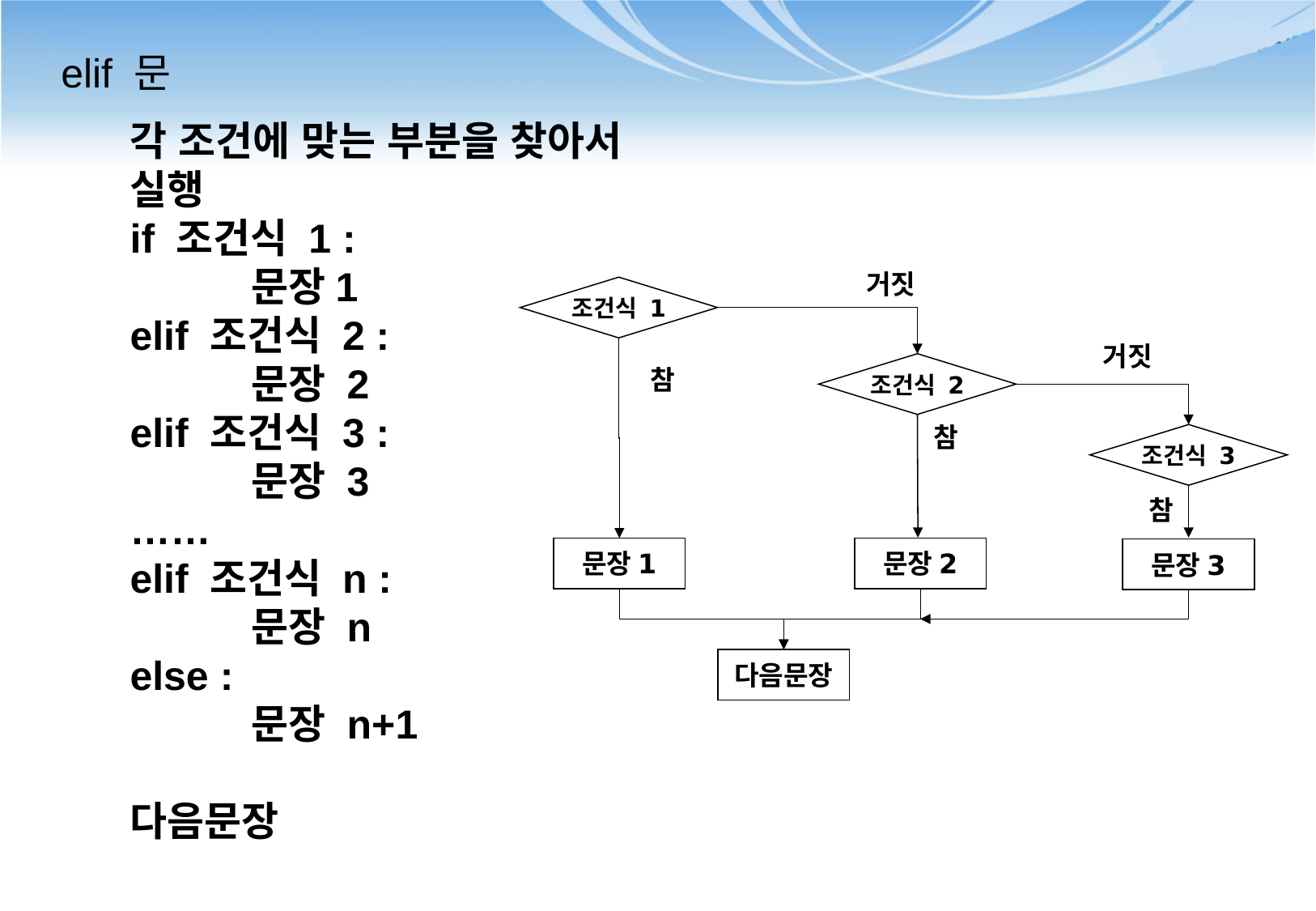

# elif 문
각 조건에 맞는 부분을 찾아서 실행
if 조건식 1 :
	문장1
elif 조건식 2 :
	문장 2
elif 조건식 3 :
	문장 3
……
elif 조건식 n :
	문장 n
else :
	문장 n+1

다음문장
거짓
조건식 1
거짓
조건식 2
참
참
조건식 3
참
문장1
문장2
문장3
다음문장